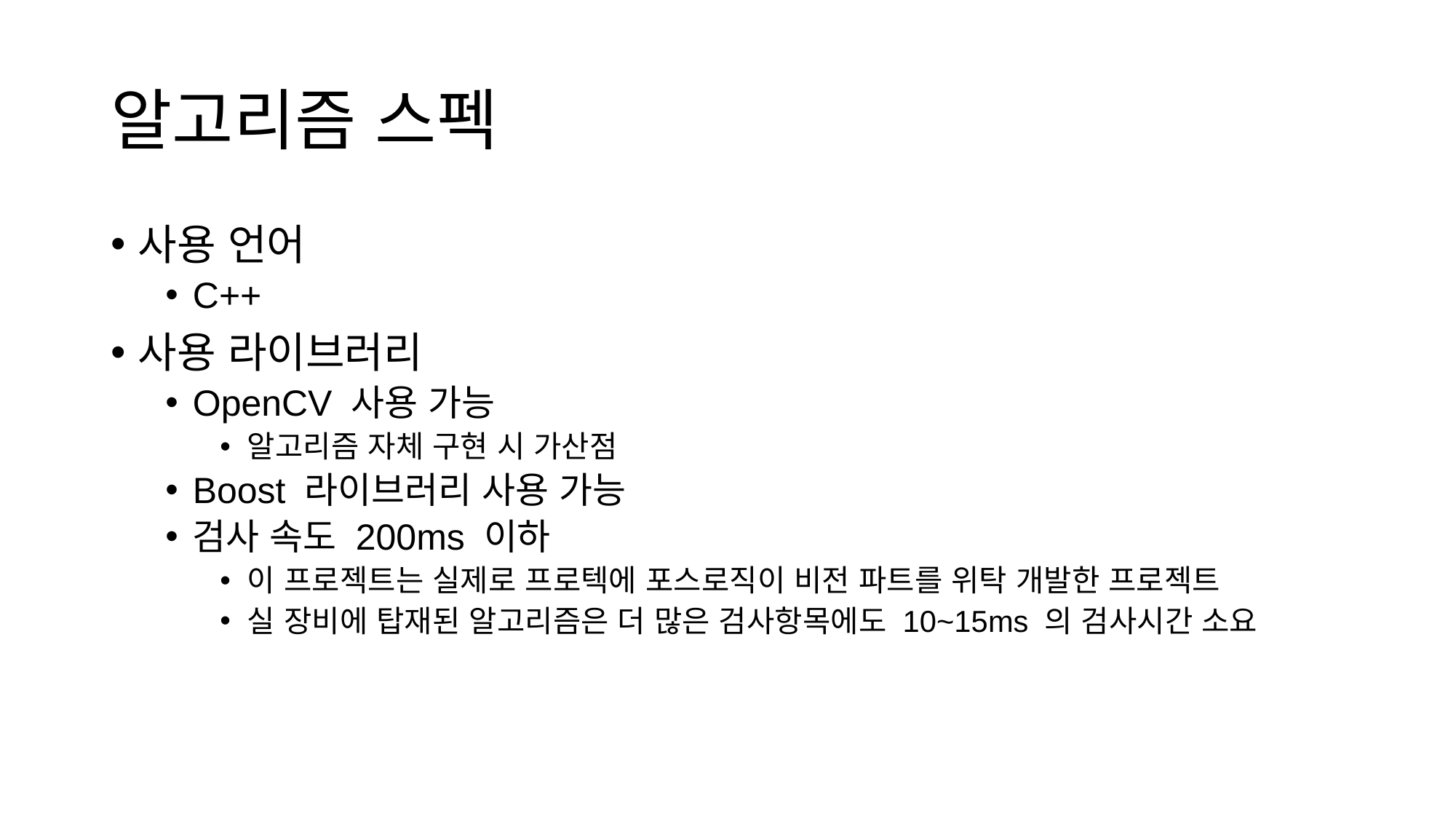

# 알고리즘 스펙
사용 언어
C++
사용 라이브러리
OpenCV 사용 가능
알고리즘 자체 구현 시 가산점
Boost 라이브러리 사용 가능
검사 속도 200ms 이하
이 프로젝트는 실제로 프로텍에 포스로직이 비전 파트를 위탁 개발한 프로젝트
실 장비에 탑재된 알고리즘은 더 많은 검사항목에도 10~15ms 의 검사시간 소요